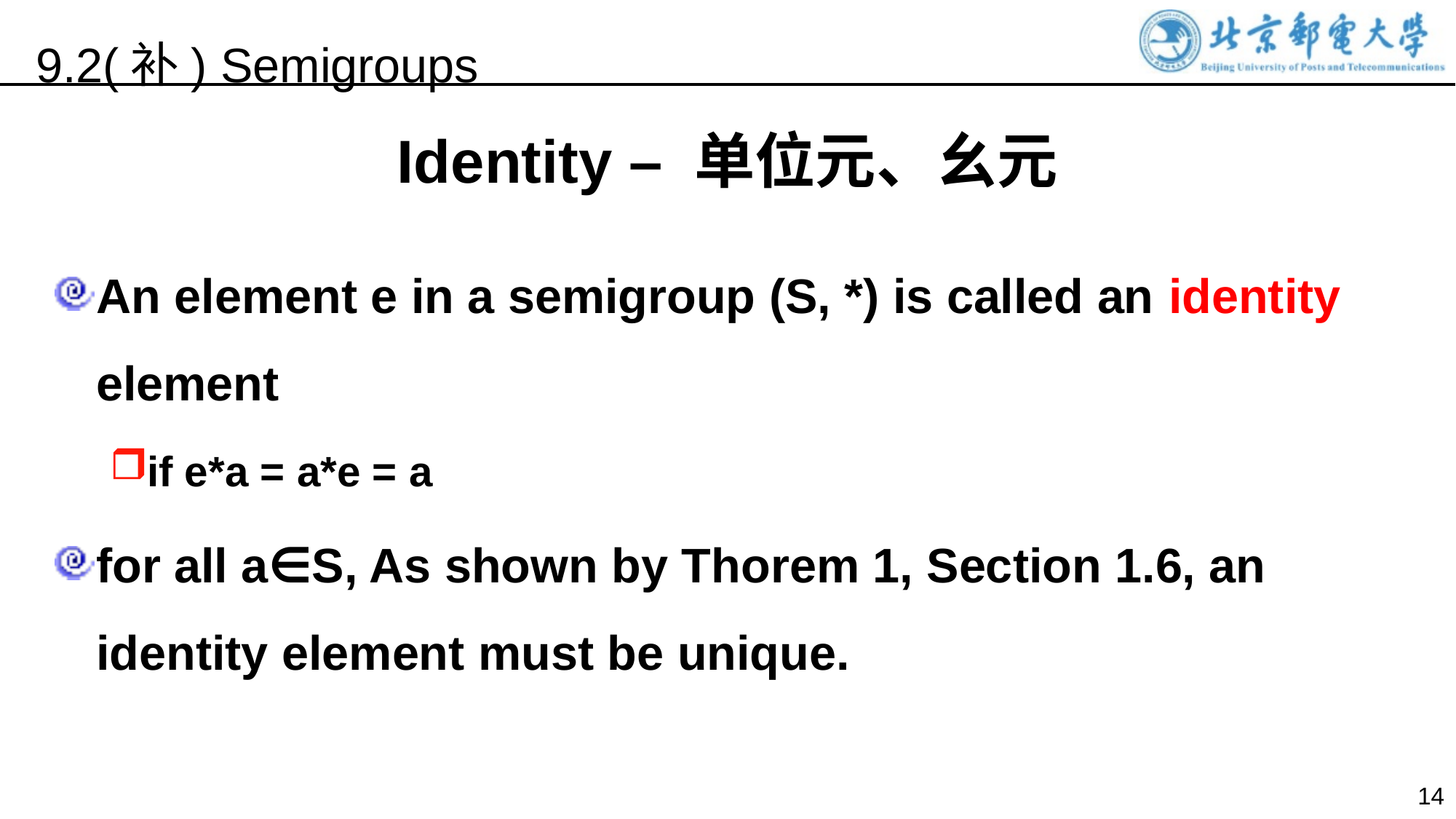

9.2(补) Semigroups
Identity – 单位元、幺元
An element e in a semigroup (S, *) is called an identity element
if e*a = a*e = a
for all a∈S, As shown by Thorem 1, Section 1.6, an identity element must be unique.